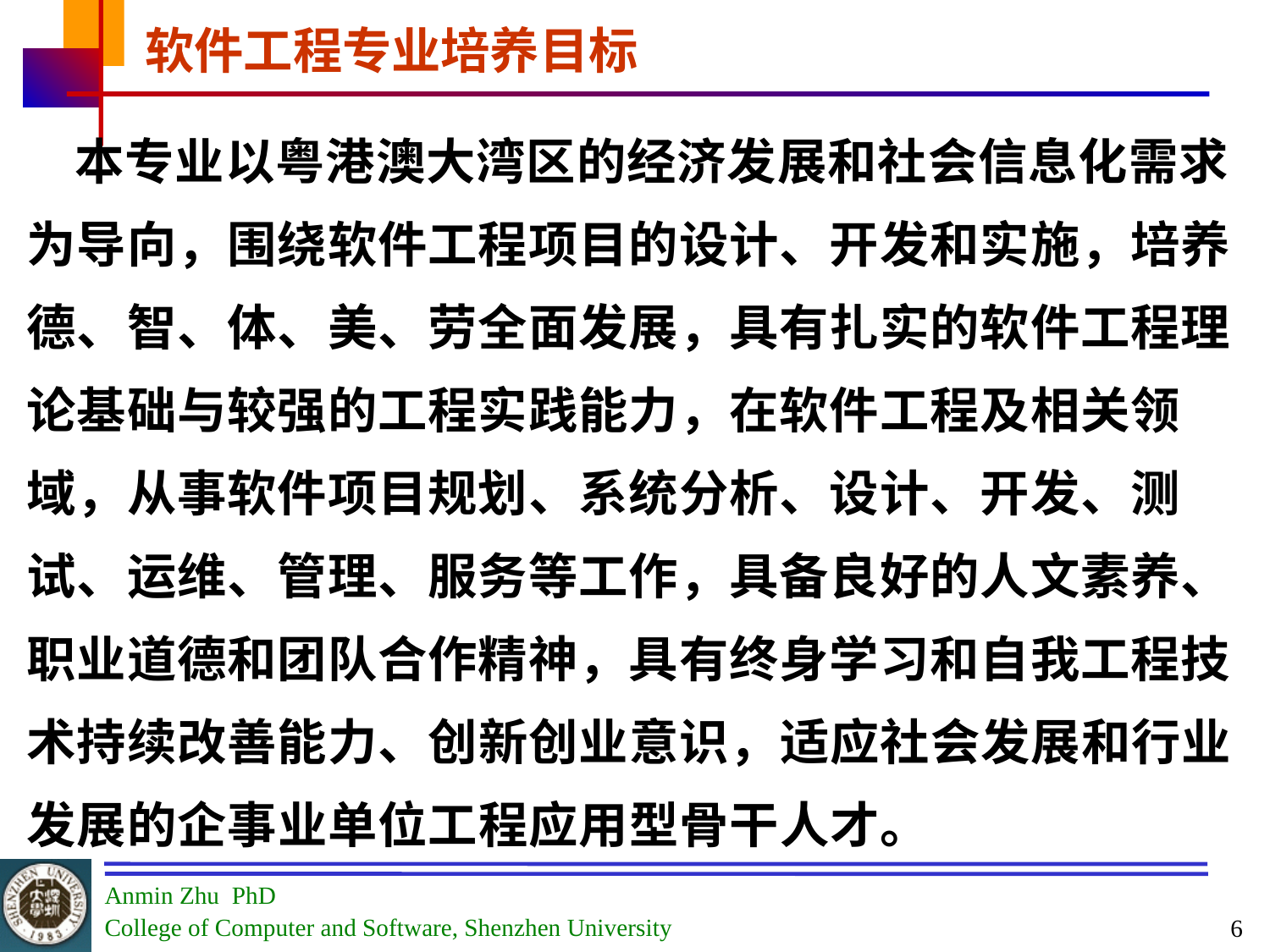

# 软件工程专业培养目标
   本专业以粤港澳大湾区的经济发展和社会信息化需求为导向，围绕软件工程项目的设计、开发和实施，培养德、智、体、美、劳全面发展，具有扎实的软件工程理论基础与较强的工程实践能力，在软件工程及相关领域，从事软件项目规划、系统分析、设计、开发、测试、运维、管理、服务等工作，具备良好的人文素养、职业道德和团队合作精神，具有终身学习和自我工程技术持续改善能力、创新创业意识，适应社会发展和行业发展的企事业单位工程应用型骨干人才。